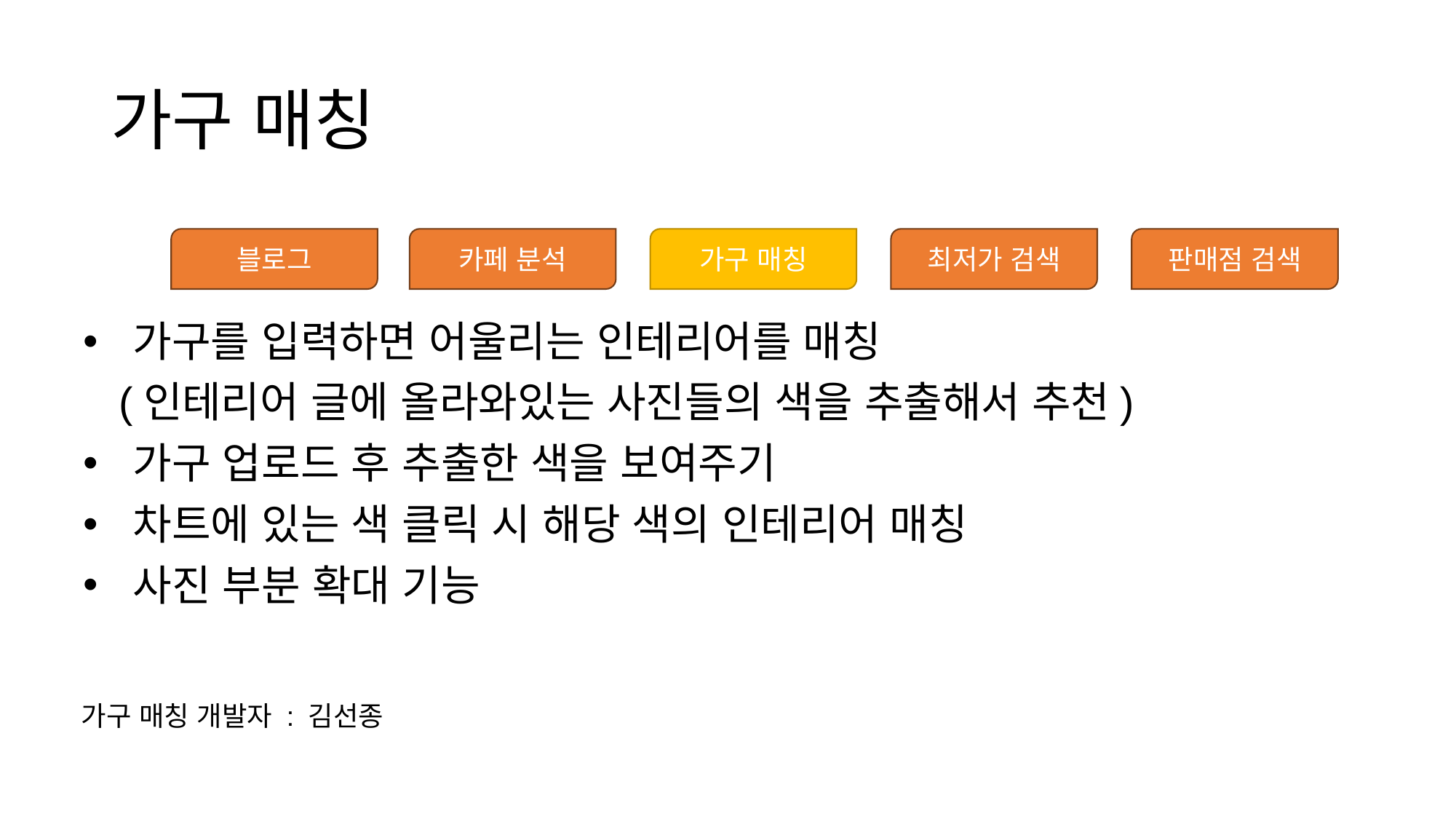

# 가구 매칭
판매점 검색
최저가 검색
블로그
카페 분석
가구 매칭
 가구를 입력하면 어울리는 인테리어를 매칭
   (인테리어 글에 올라와있는 사진들의 색을 추출해서 추천)
 가구 업로드 후 추출한 색을 보여주기
 차트에 있는 색 클릭 시 해당 색의 인테리어 매칭
 사진 부분 확대 기능
가구 매칭 개발자 : 김선종